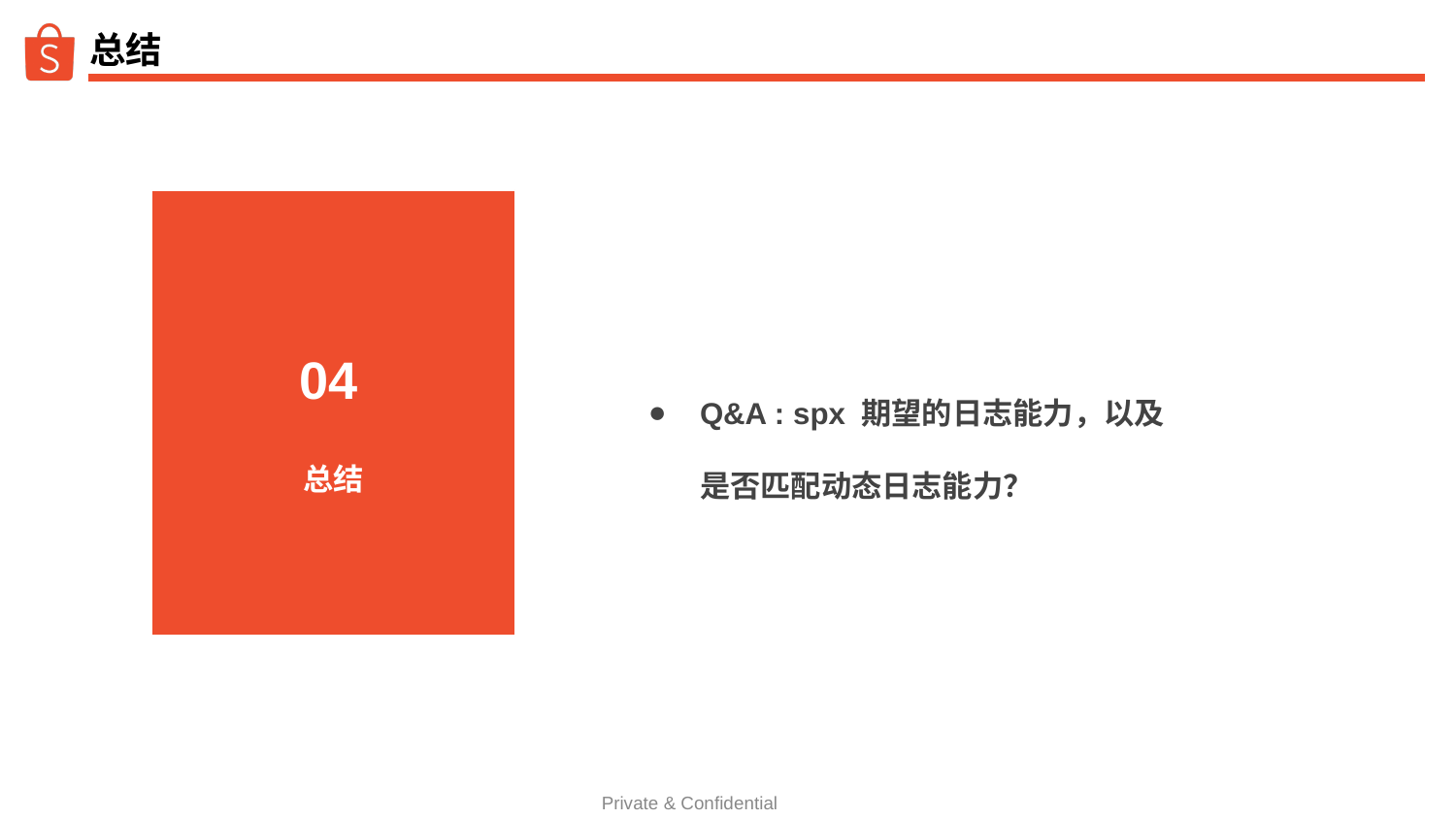

总结

 04

Q&A : spx 期望的日志能力，以及是否匹配动态日志能力？
简介
总结
Private & Confidential